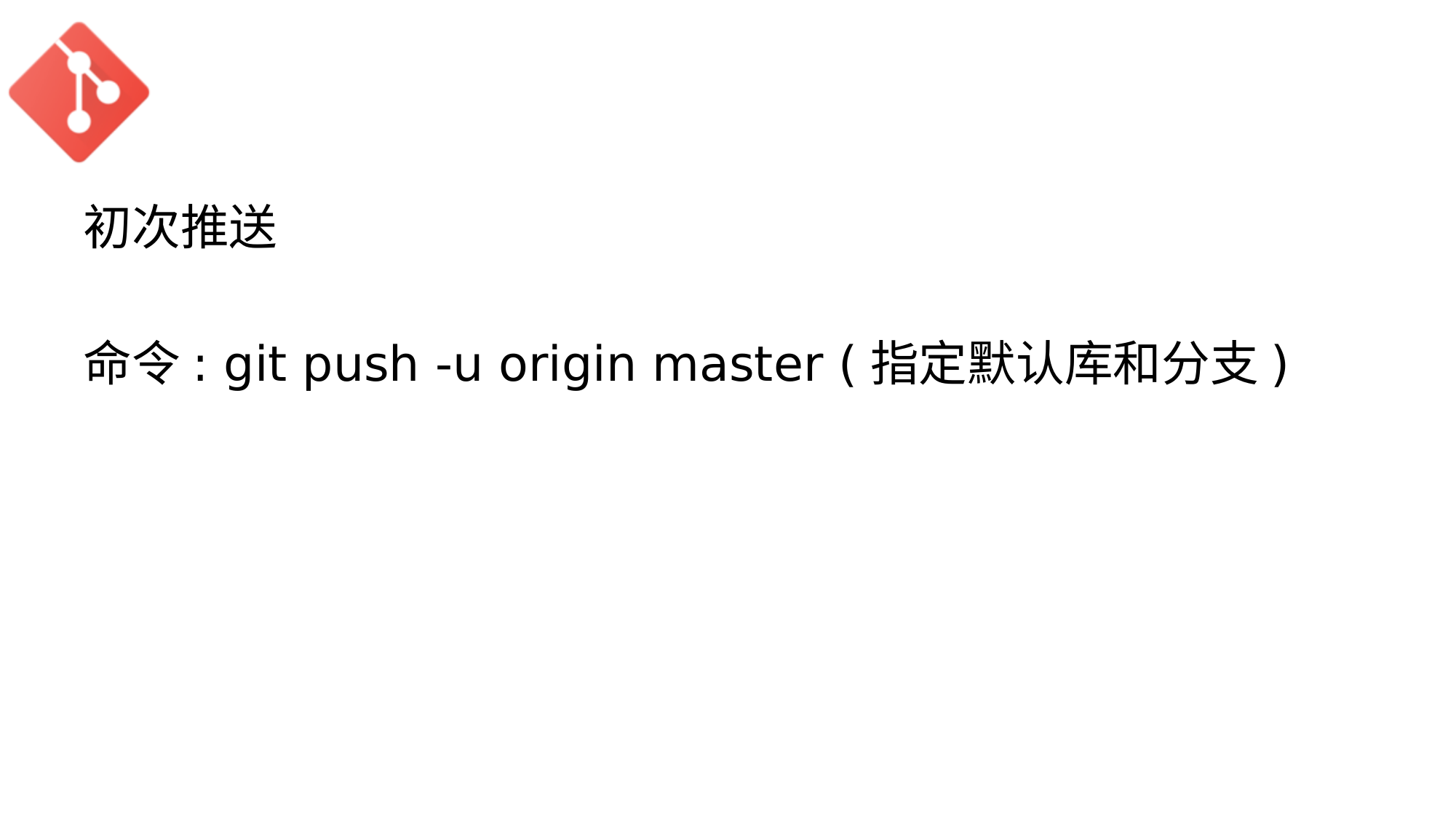

#
初次推送

命令: git push -u origin master (指定默认库和分支)